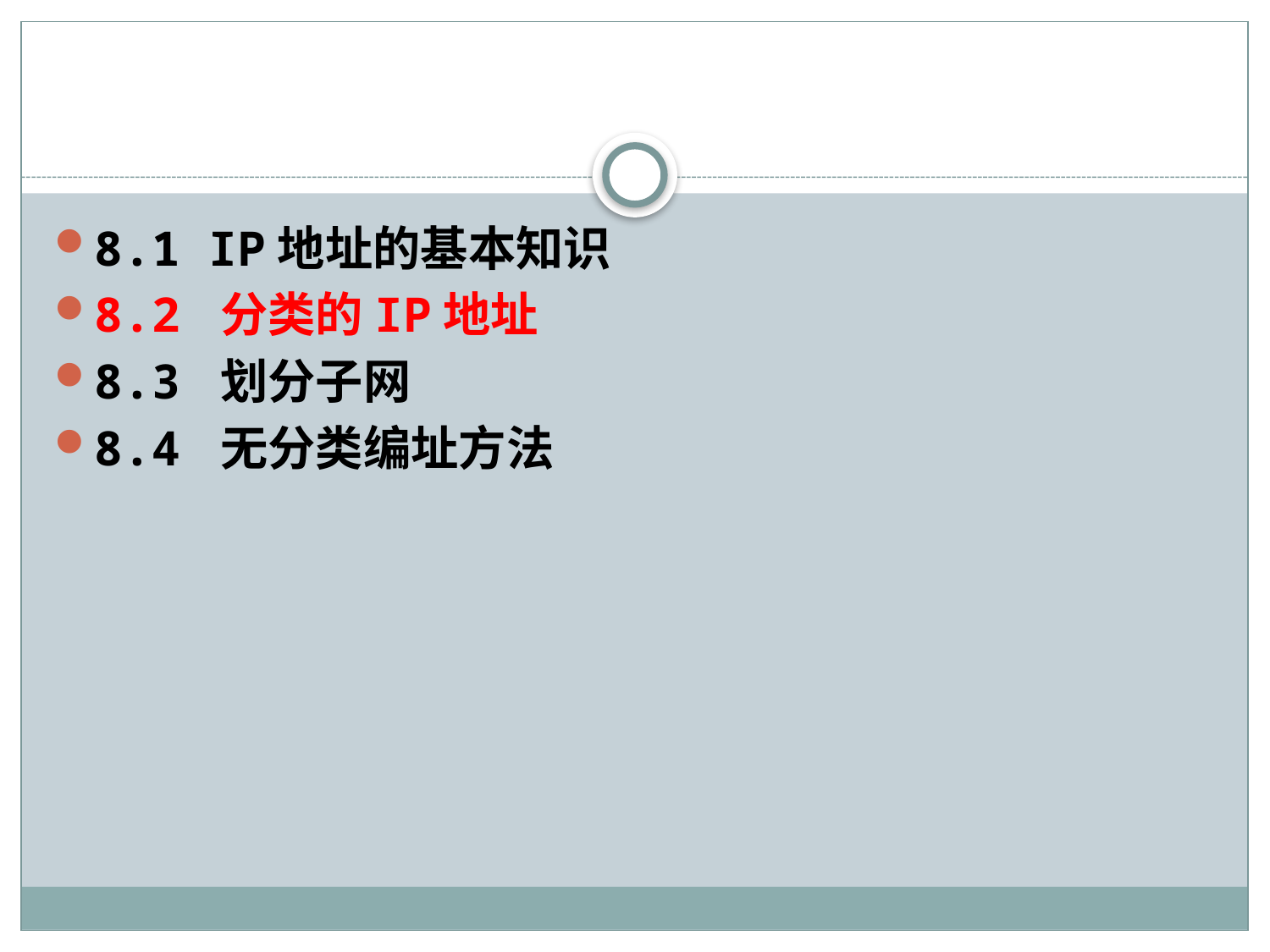

#
8.1 IP地址的基本知识
8.2 分类的IP地址
8.3 划分子网
8.4 无分类编址方法